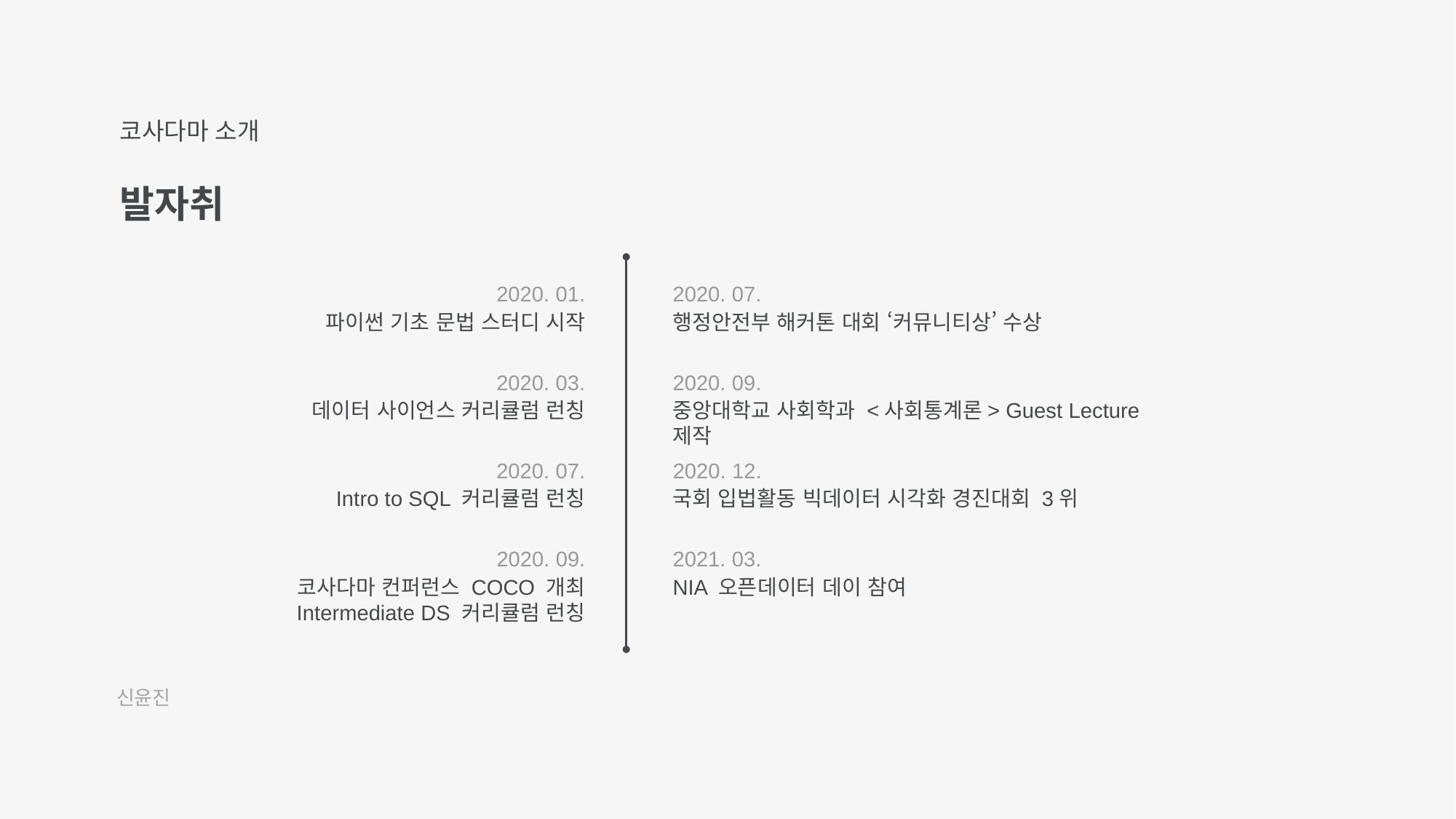

코사다마 소개
발자취

2020. 01.
파이썬 기초 문법 스터디 시작
2020. 07.
행정안전부 해커톤 대회 ‘커뮤니티상’ 수상
2020. 03.
데이터 사이언스 커리큘럼 런칭
2020. 09.
중앙대학교 사회학과 <사회통계론> Guest Lecture 제작
2020. 07.
Intro to SQL 커리큘럼 런칭
2020. 12.
국회 입법활동 빅데이터 시각화 경진대회 3위
2020. 09.
코사다마 컨퍼런스 COCO 개최
Intermediate DS 커리큘럼 런칭
2021. 03.
NIA 오픈데이터 데이 참여
신윤진